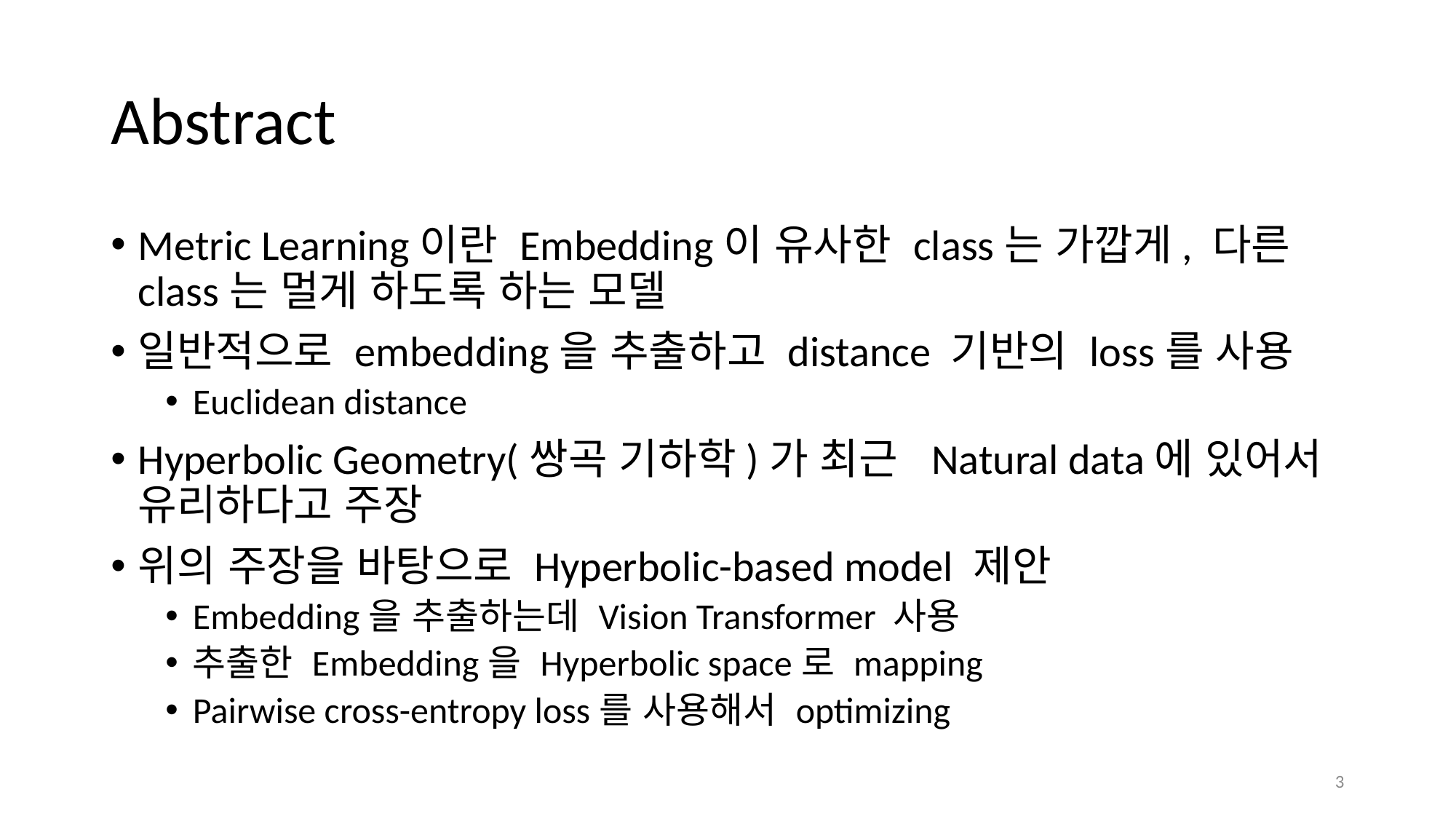

# Abstract
Metric Learning이란 Embedding이 유사한 class는 가깝게, 다른 class는 멀게 하도록 하는 모델
일반적으로 embedding을 추출하고 distance 기반의 loss를 사용
Euclidean distance
Hyperbolic Geometry(쌍곡 기하학)가 최근  Natural data에 있어서 유리하다고 주장
위의 주장을 바탕으로 Hyperbolic-based model 제안
Embedding을 추출하는데 Vision Transformer 사용
추출한 Embedding을 Hyperbolic space로 mapping
Pairwise cross-entropy loss를 사용해서 optimizing

3